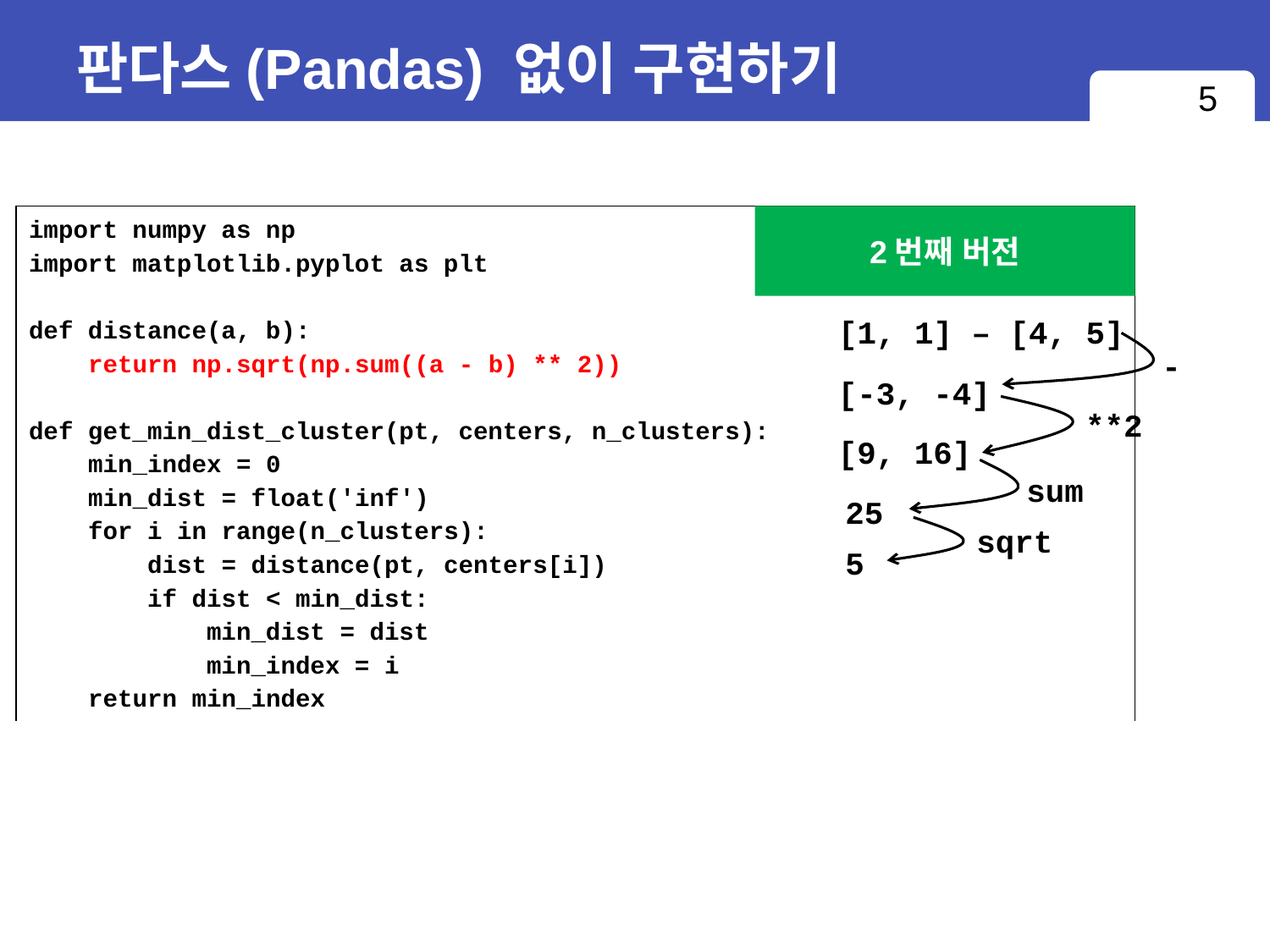

# 판다스(Pandas) 없이 구현하기
5
| import numpy as np import matplotlib.pyplot as plt def distance(a, b): return np.sqrt(np.sum((a - b) \*\* 2)) def get\_min\_dist\_cluster(pt, centers, n\_clusters): min\_index = 0 min\_dist = float('inf') for i in range(n\_clusters): dist = distance(pt, centers[i]) if dist < min\_dist: min\_dist = dist min\_index = i return min\_index |
| --- |
2번째 버전
[1, 1] – [4, 5]

-
[-3, -4]

**2
[9, 16]

sum
25
sqrt

5